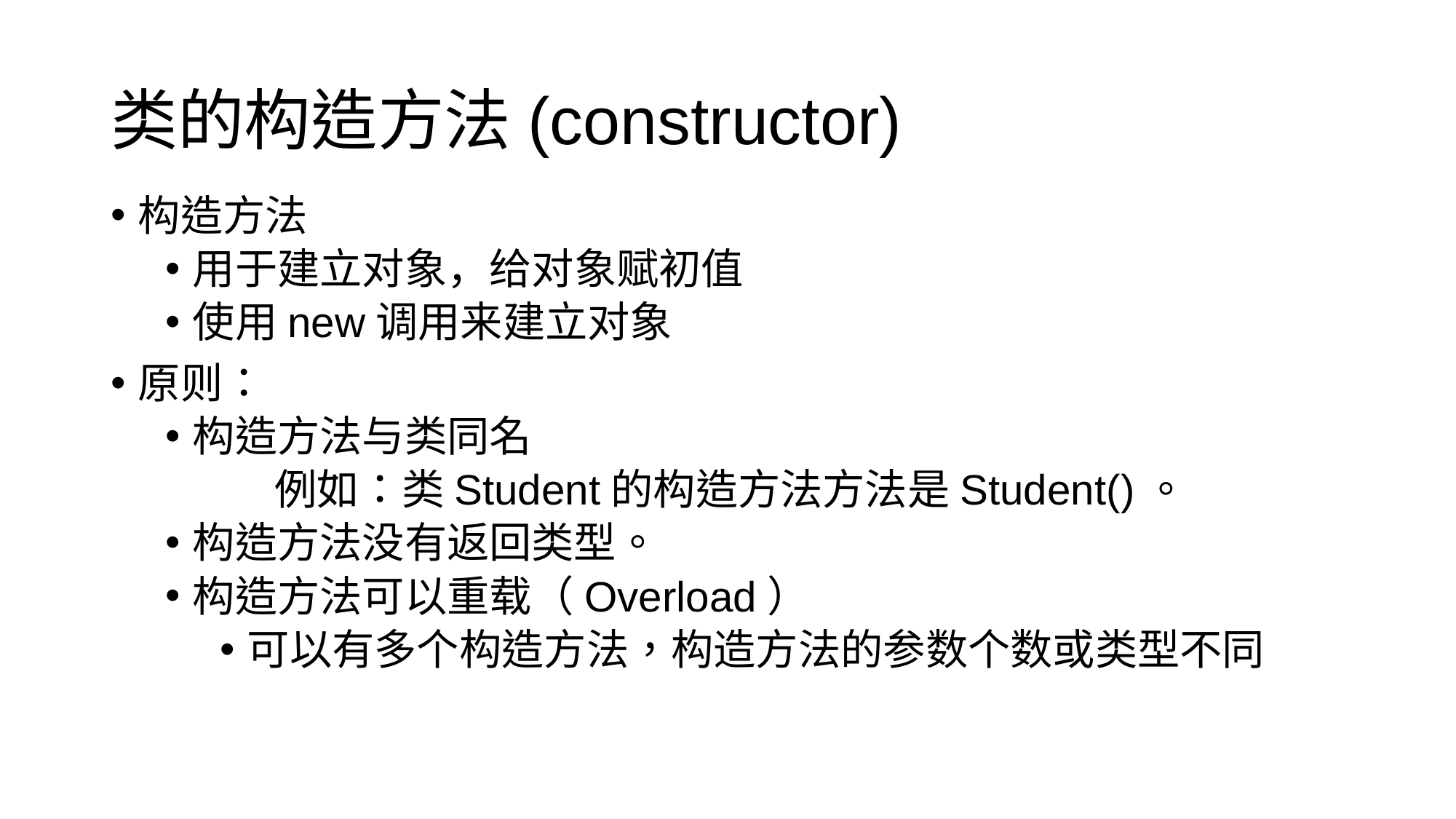

# 类的构造方法(constructor)
构造方法
用于建立对象，给对象赋初值
使用new调用来建立对象
原则：
构造方法与类同名
	例如：类Student的构造方法方法是Student()。
构造方法没有返回类型。
构造方法可以重载（Overload）
可以有多个构造方法，构造方法的参数个数或类型不同